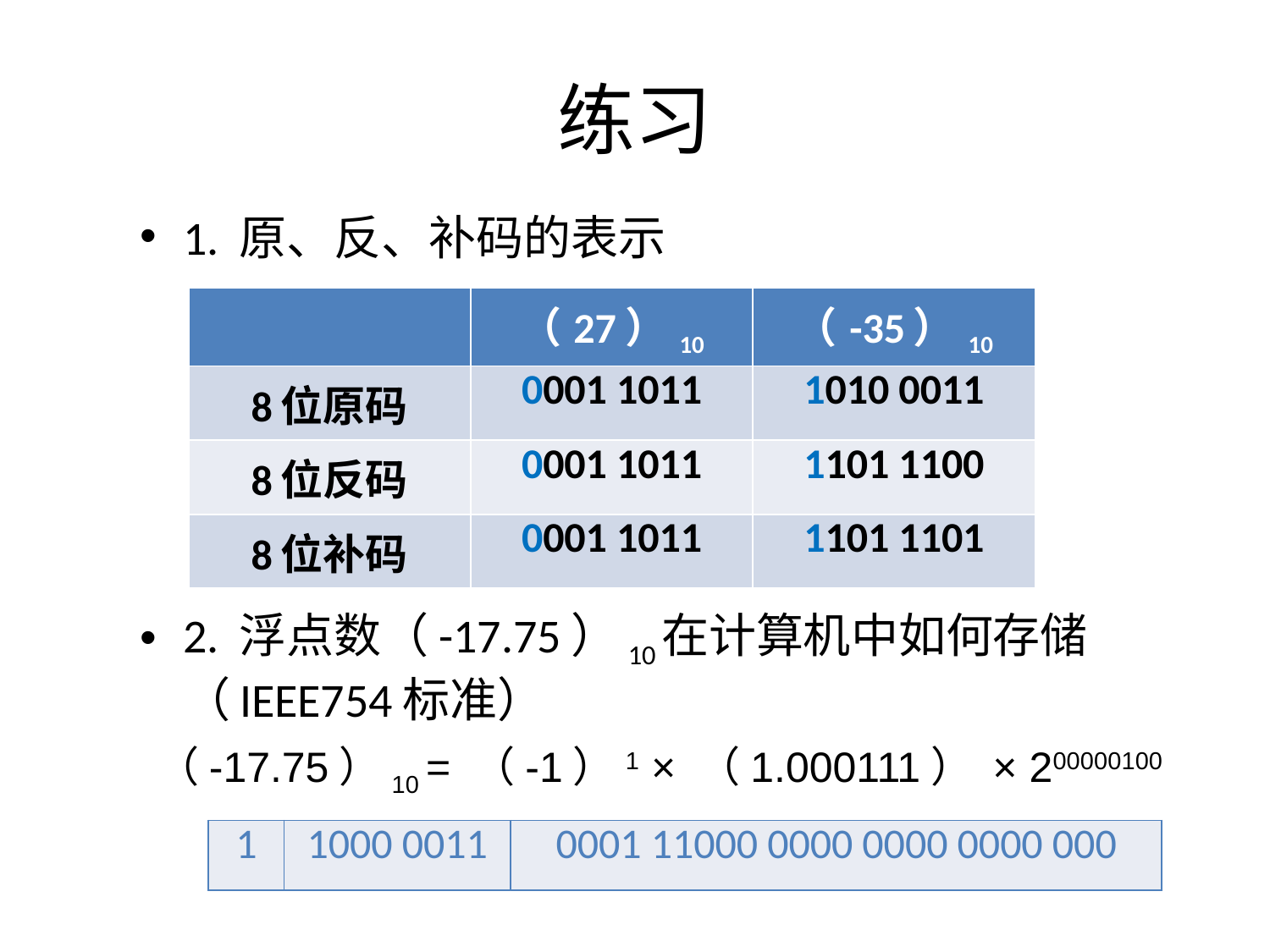

# 练习
1. 原、反、补码的表示

2. 浮点数（-17.75）10在计算机中如何存储（IEEE754标准）
|  | （27）10 | （-35）10 |
| --- | --- | --- |
| 8位原码 | 0001 1011 | 1010 0011 |
| 8位反码 | 0001 1011 | 1101 1100 |
| 8位补码 | 0001 1011 | 1101 1101 |
（-17.75）10 = （-1）1 × （1.000111） × 200000100
| 1 | 1000 0011 | 0001 11000 0000 0000 0000 000 |
| --- | --- | --- |